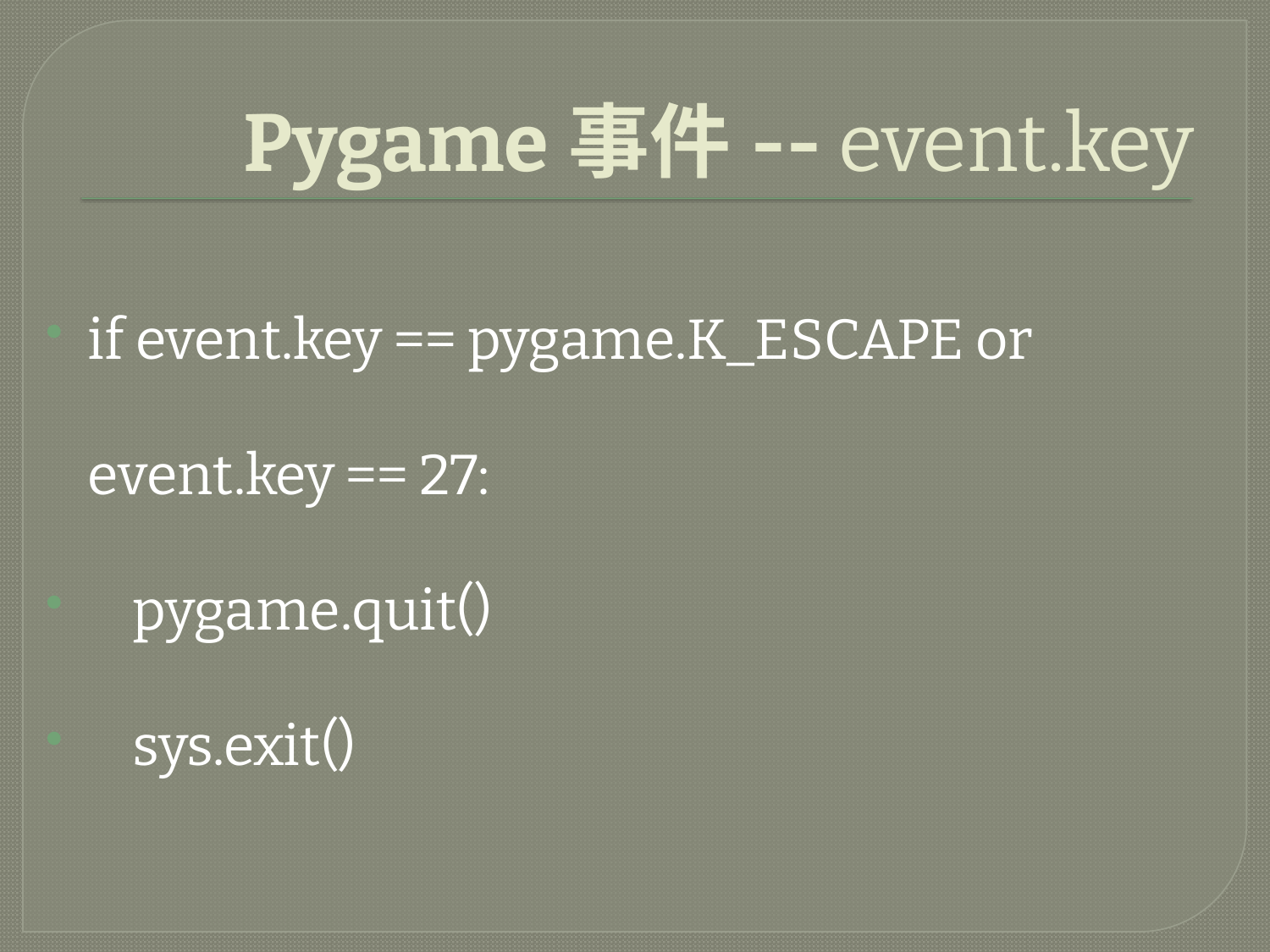

# Pygame事件-- event.key
if event.key == pygame.K_ESCAPE or event.key == 27:
    pygame.quit()
    sys.exit()